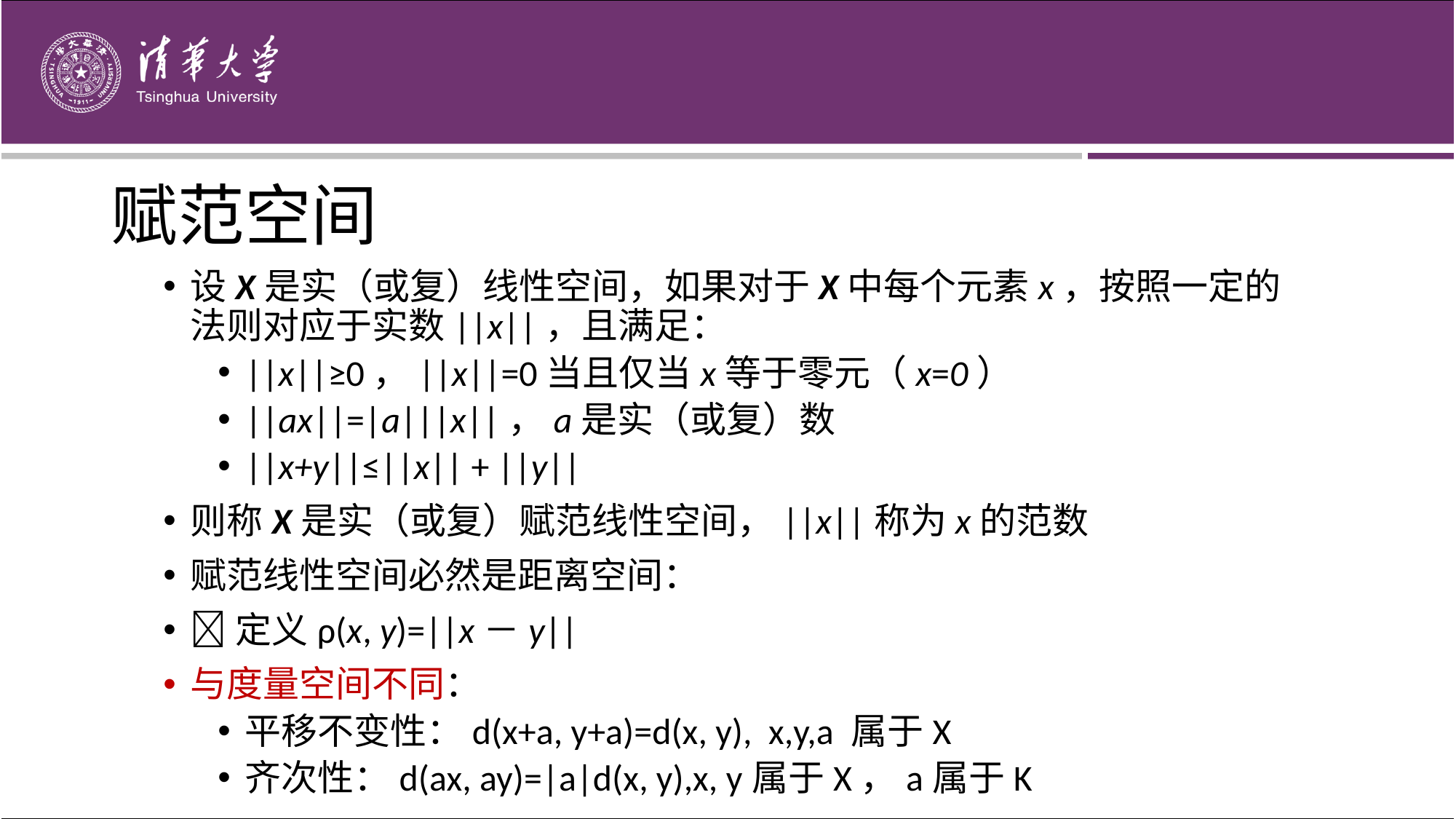

赋范空间
设X是实（或复）线性空间，如果对于X中每个元素x，按照一定的法则对应于实数||x||，且满足：
||x||≥0，||x||=0当且仅当x等于零元（x=0）
||ax||=|a|||x||，a是实（或复）数
||x+y||≤||x|| + ||y||
则称X是实（或复）赋范线性空间，||x||称为x的范数
赋范线性空间必然是距离空间：
􀁺定义ρ(x, y)=||x－y||
与度量空间不同：
平移不变性：d(x+a, y+a)=d(x, y),  x,y,a 属于X
齐次性：d(ax, ay)=|a|d(x, y),x, y属于X，a属于K